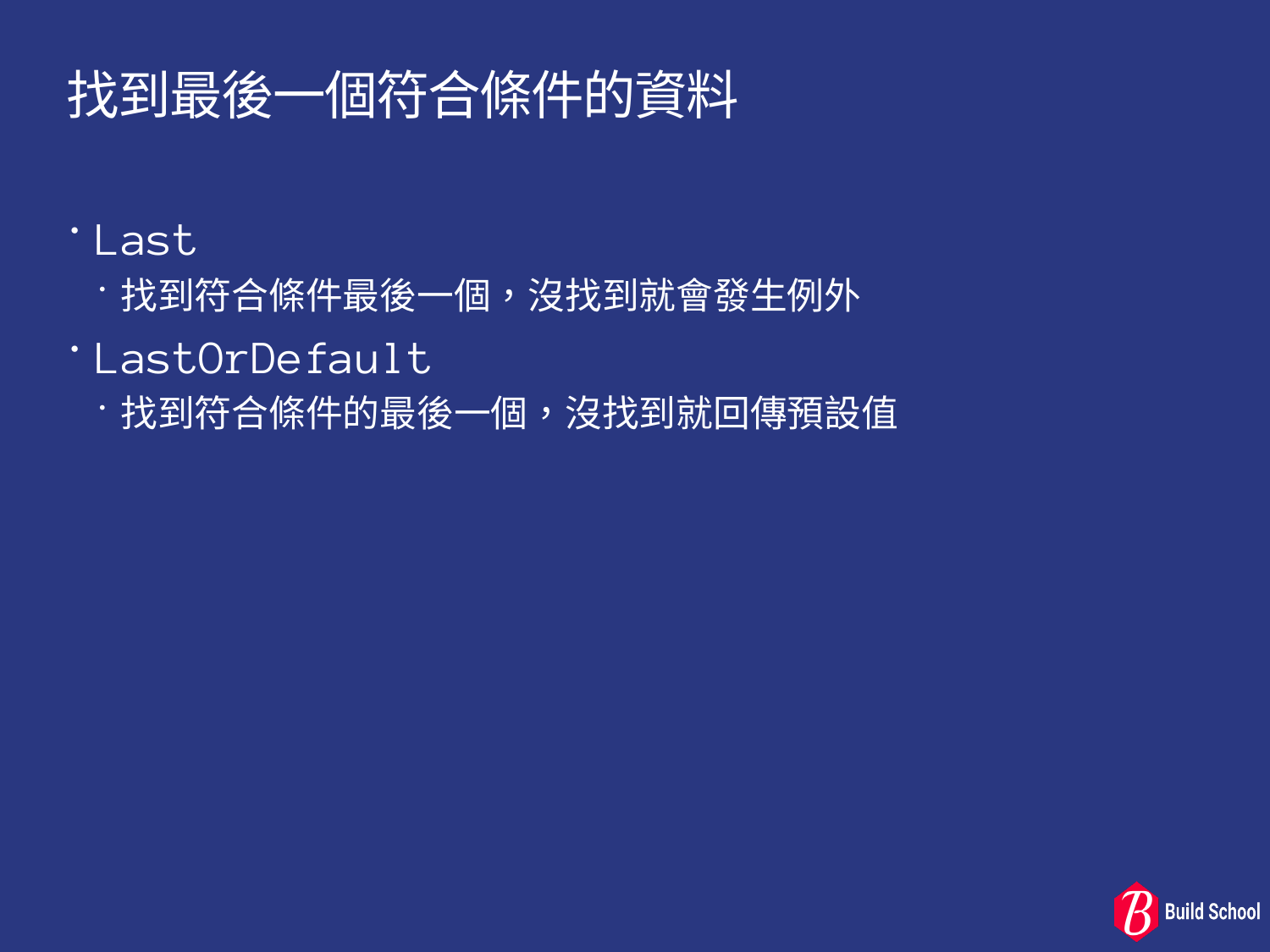

# 找到最後一個符合條件的資料
Last
找到符合條件最後一個，沒找到就會發生例外
LastOrDefault
找到符合條件的最後一個，沒找到就回傳預設值